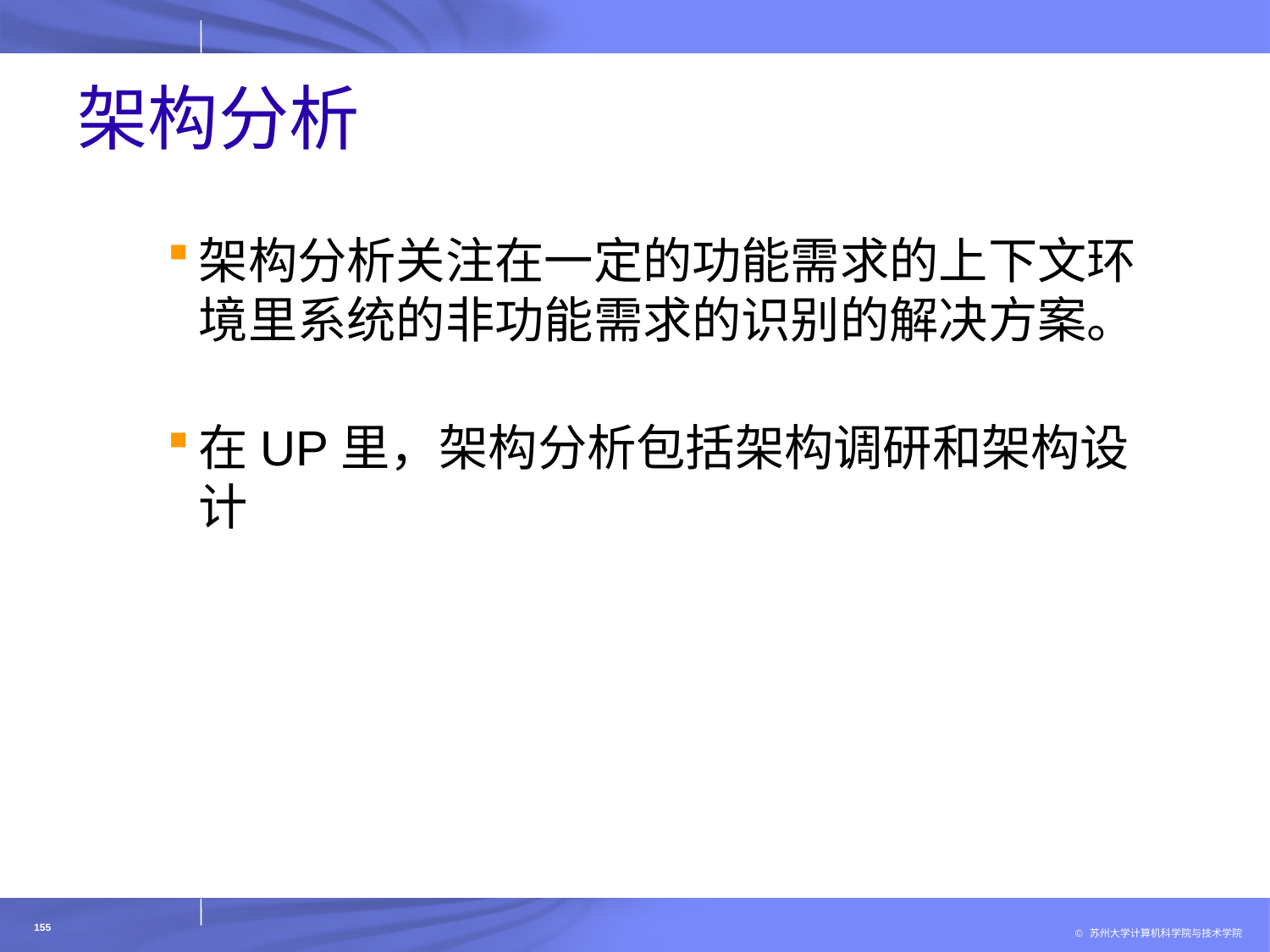

# 架构分析
架构分析关注在一定的功能需求的上下文环境里系统的非功能需求的识别的解决方案。

在UP里，架构分析包括架构调研和架构设计
155